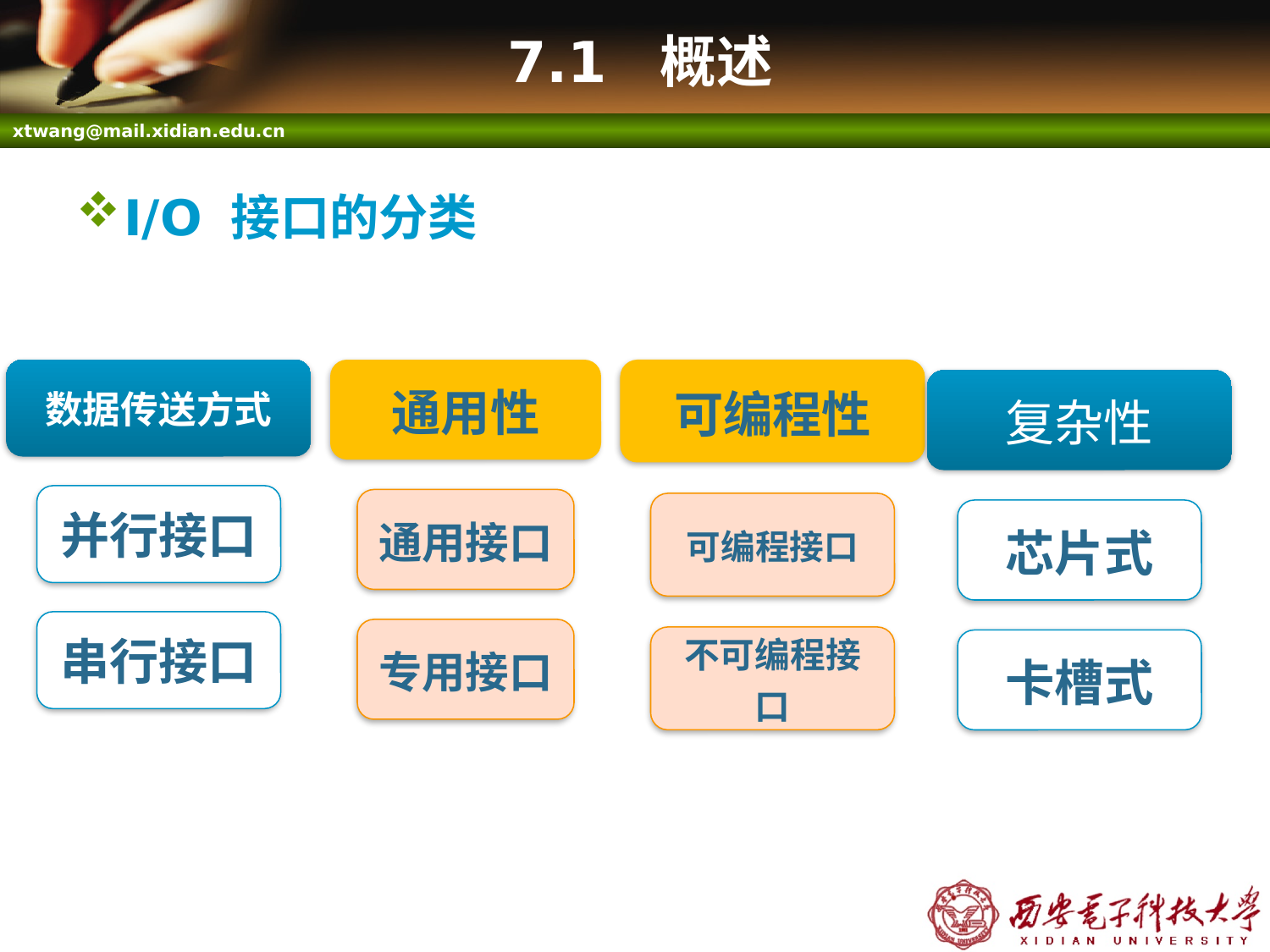

# 7.1  概述
I/O 接口的分类
数据传送方式
并行接口
串行接口
通用性
通用接口
专用接口
可编程性
可编程接口
不可编程接口
复杂性
芯片式
卡槽式